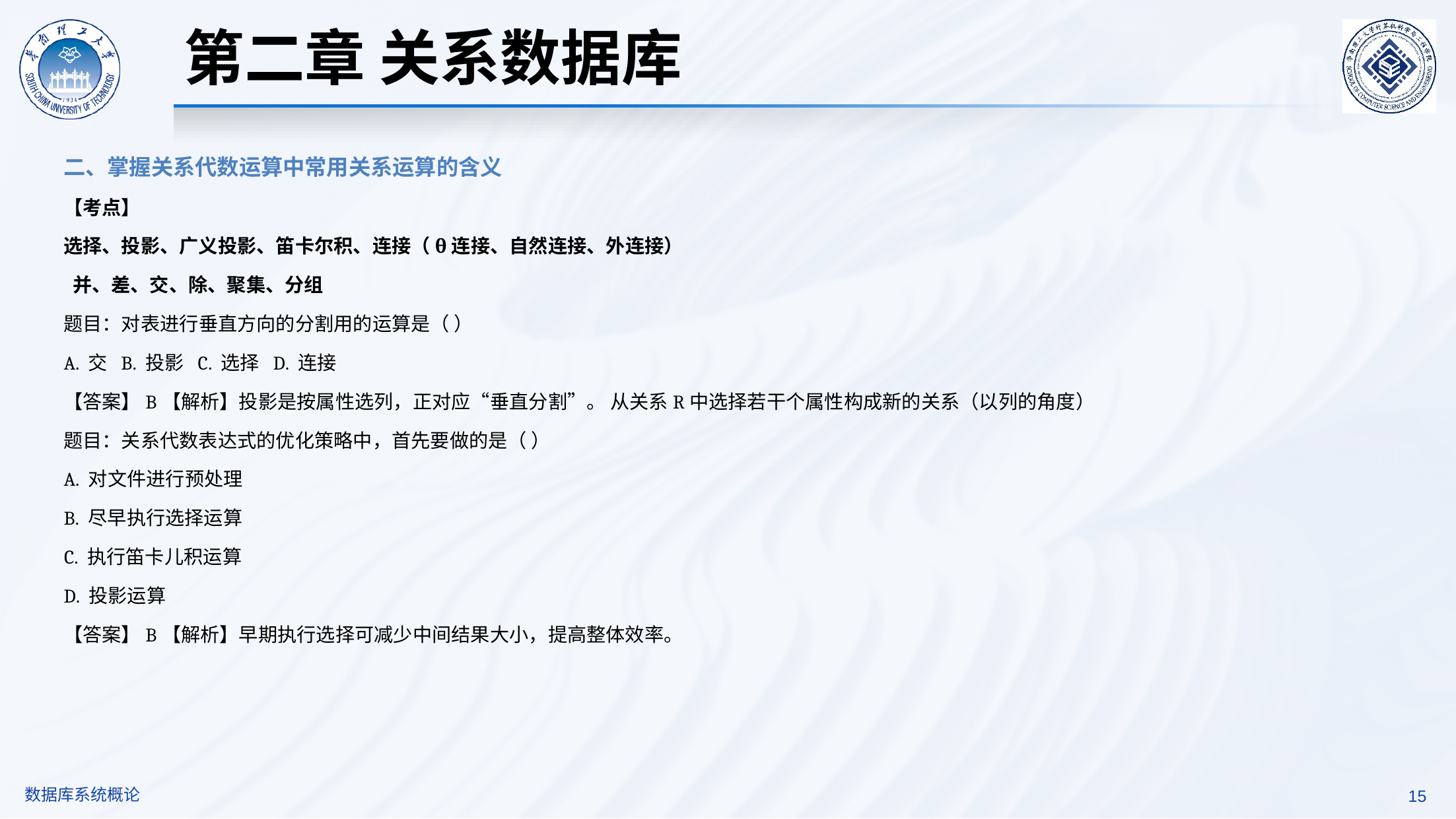

第二章 关系数据库

二、掌握关系代数运算中常用关系运算的含义
【考点】
选择、投影、广义投影、笛卡尔积、连接（θ连接、自然连接、外连接）
 并、差、交、除、聚集、分组
题目：对表进行垂直方向的分割用的运算是（ ）
A. 交  B. 投影  C. 选择  D. 连接
【答案】B【解析】投影是按属性选列，正对应“垂直分割”。 从关系R中选择若干个属性构成新的关系（以列的角度）
题目：关系代数表达式的优化策略中，首先要做的是（ ）
A. 对文件进行预处理
B. 尽早执行选择运算
C. 执行笛卡儿积运算
D. 投影运算
【答案】B【解析】早期执行选择可减少中间结果大小，提高整体效率。